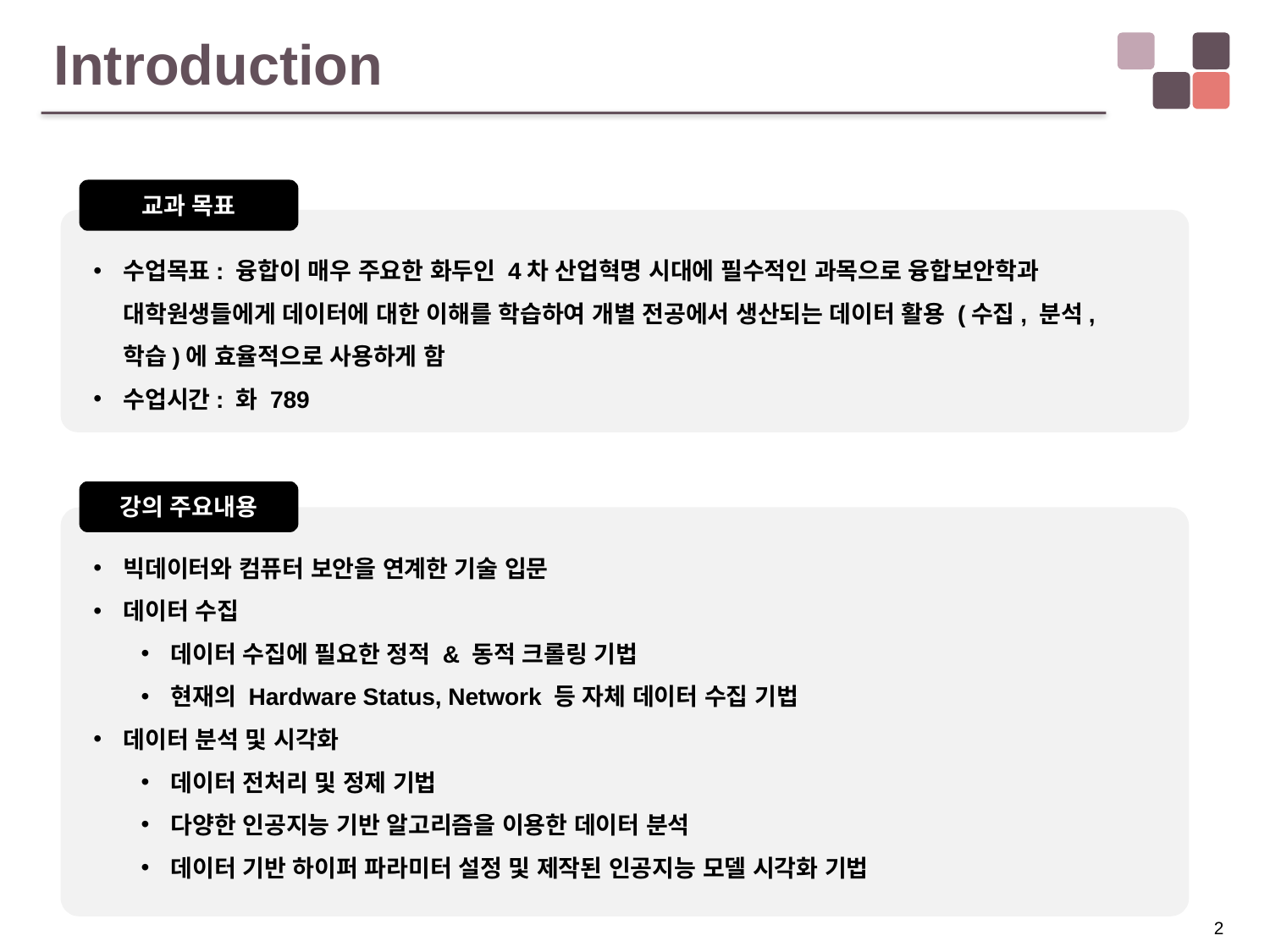

# Introduction
교과 목표

수업목표: 융합이 매우 주요한 화두인 4차 산업혁명 시대에 필수적인 과목으로 융합보안학과 대학원생들에게 데이터에 대한 이해를 학습하여 개별 전공에서 생산되는 데이터 활용 (수집, 분석, 학습)에 효율적으로 사용하게 함
수업시간: 화 789
강의 주요내용

빅데이터와 컴퓨터 보안을 연계한 기술 입문
데이터 수집
데이터 수집에 필요한 정적 & 동적 크롤링 기법
현재의 Hardware Status, Network 등 자체 데이터 수집 기법
데이터 분석 및 시각화
데이터 전처리 및 정제 기법
다양한 인공지능 기반 알고리즘을 이용한 데이터 분석
데이터 기반 하이퍼 파라미터 설정 및 제작된 인공지능 모델 시각화 기법